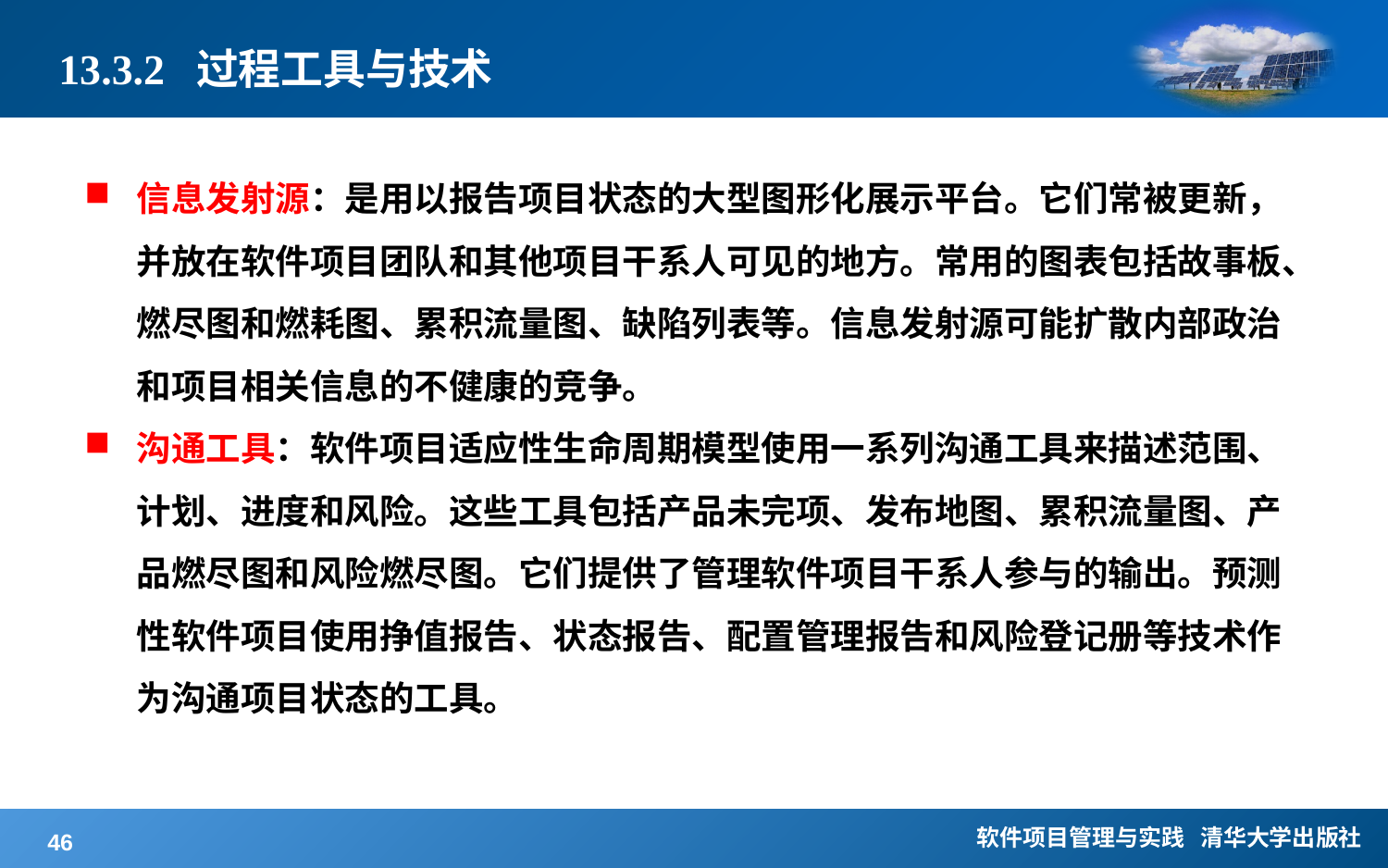

# 13.3.2  过程工具与技术
信息发射源：是用以报告项目状态的大型图形化展示平台。它们常被更新，并放在软件项目团队和其他项目干系人可见的地方。常用的图表包括故事板、燃尽图和燃耗图、累积流量图、缺陷列表等。信息发射源可能扩散内部政治和项目相关信息的不健康的竞争。
沟通工具：软件项目适应性生命周期模型使用一系列沟通工具来描述范围、计划、进度和风险。这些工具包括产品未完项、发布地图、累积流量图、产品燃尽图和风险燃尽图。它们提供了管理软件项目干系人参与的输出。预测性软件项目使用挣值报告、状态报告、配置管理报告和风险登记册等技术作为沟通项目状态的工具。